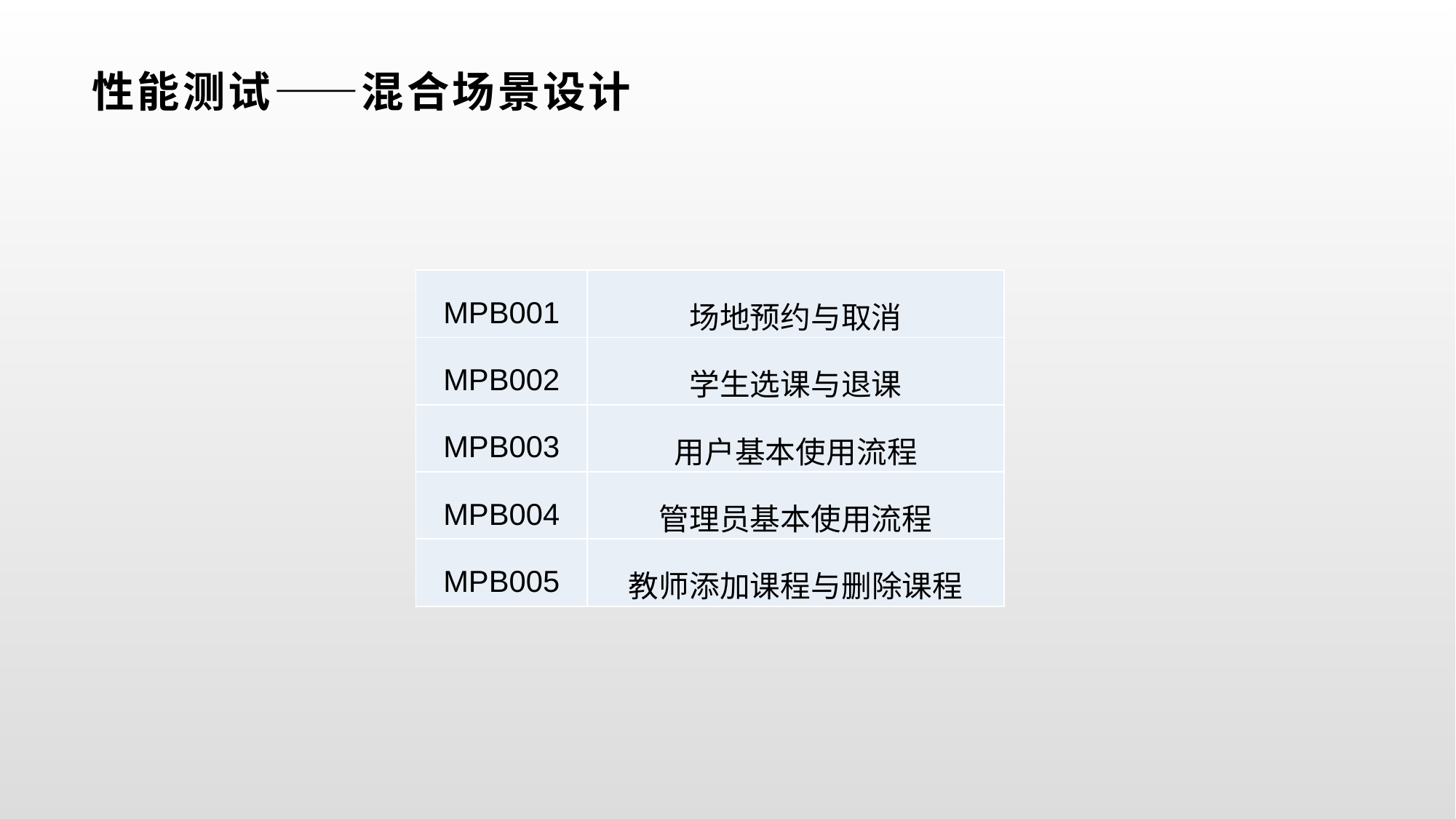

# 性能测试——混合场景设计
| MPB001 | 场地预约与取消 |
| --- | --- |
| MPB002 | 学生选课与退课 |
| MPB003 | 用户基本使用流程 |
| MPB004 | 管理员基本使用流程 |
| MPB005 | 教师添加课程与删除课程 |